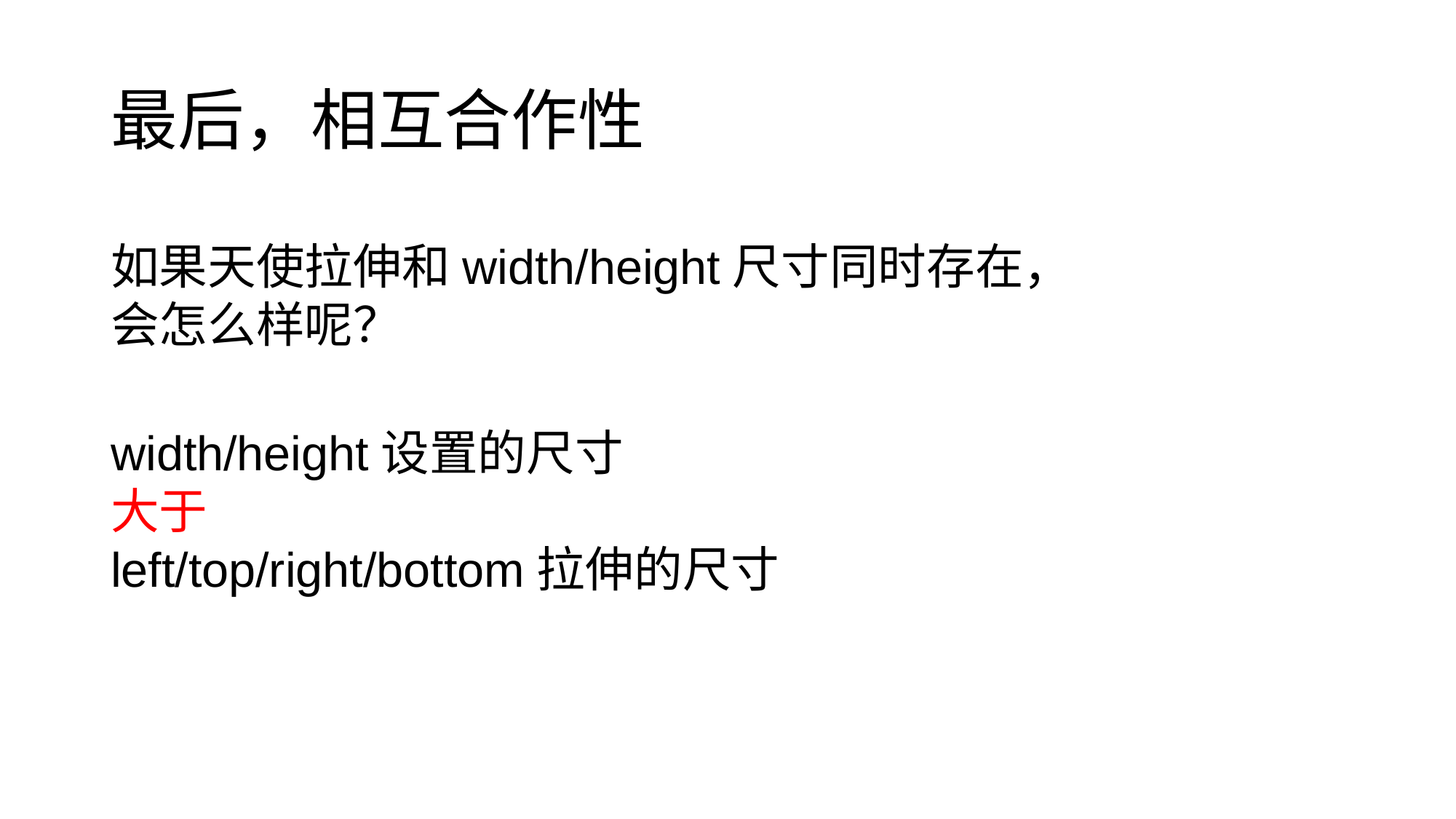

# 最后，相互合作性
如果天使拉伸和width/height尺寸同时存在，会怎么样呢？
width/height设置的尺寸
大于
left/top/right/bottom拉伸的尺寸